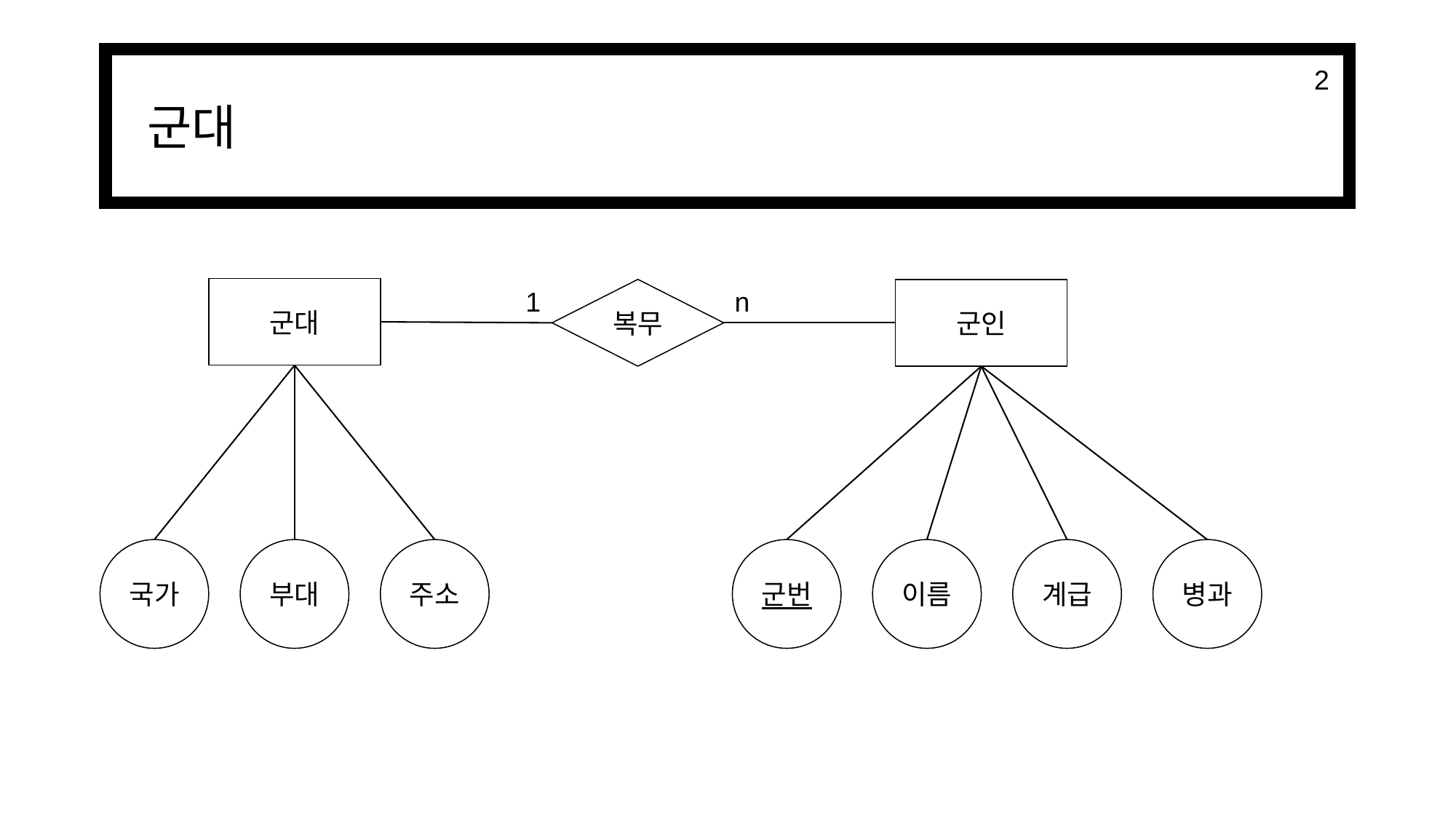

군대
2
군대
1
복무
n
군인
국가
부대
주소
군번
이름
계급
병과